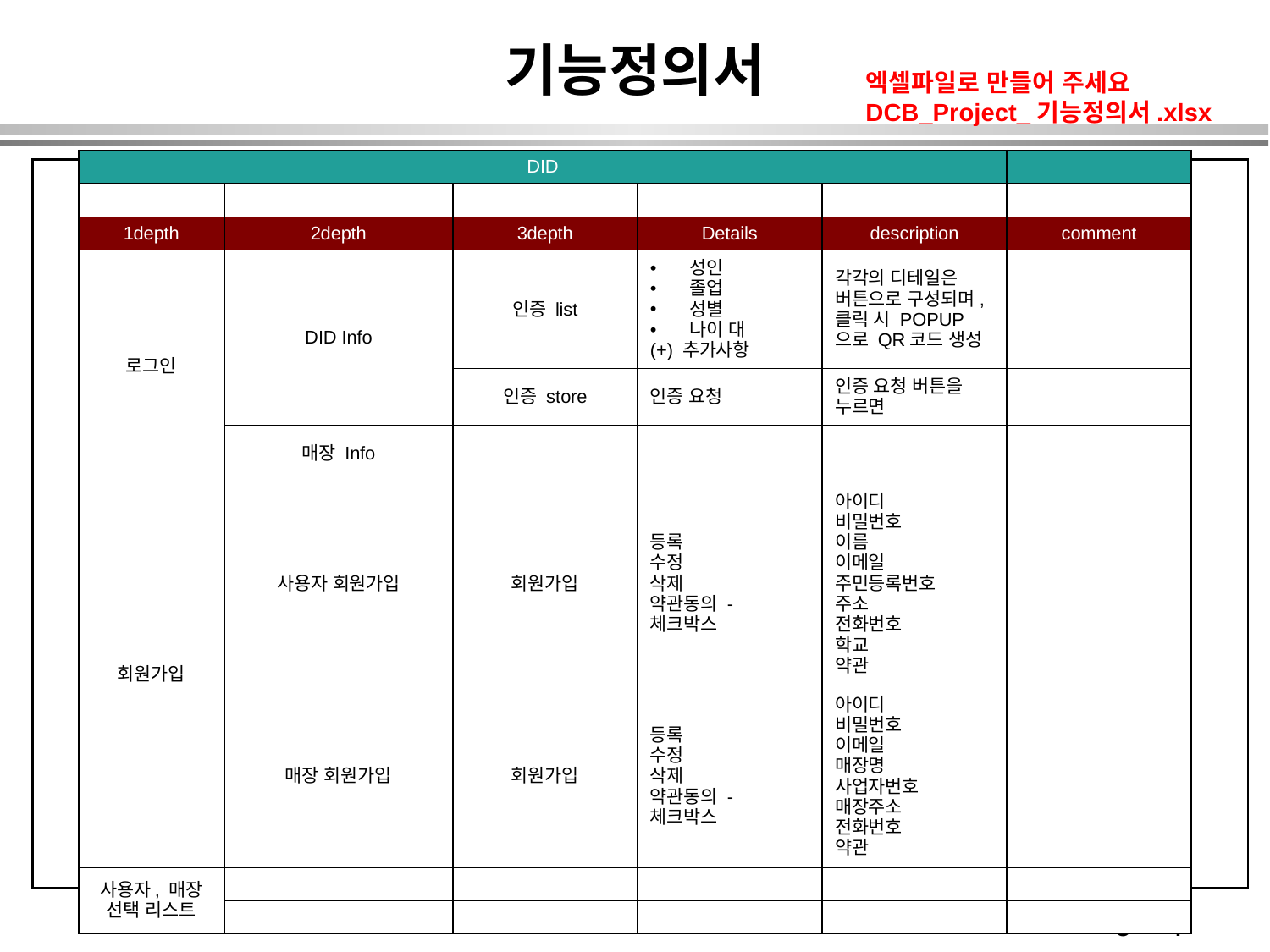

# 기능정의서
엑셀파일로 만들어 주세요
DCB_Project_기능정의서.xlsx
| DID |  |  |  |  |  |
| --- | --- | --- | --- | --- | --- |
|  |  |  |  |  |  |
| 1depth | 2depth | 3depth | Details | description | comment |
| 로그인 | DID Info | 인증 list | 성인 졸업 성별 나이 대 (+) 추가사항 | 각각의 디테일은 버튼으로 구성되며, 클릭 시 POPUP으로 QR코드 생성 |  |
|  |  | 인증 store | 인증 요청 | 인증 요청 버튼을 누르면 |  |
|  | 매장 Info |  |  |  |  |
| 회원가입 | 사용자 회원가입 | 회원가입 | 등록 수정 삭제 약관동의 - 체크박스 | 아이디 비밀번호 이름 이메일 주민등록번호 주소 전화번호 학교 약관 |  |
|  | 매장 회원가입 | 회원가입 | 등록 수정 삭제 약관동의 - 체크박스 | 아이디 비밀번호 이메일 매장명 사업자번호 매장주소 전화번호 약관 |  |
| 사용자, 매장 선택 리스트 |  |  |  |  |  |
|  |  |  |  |  |  |